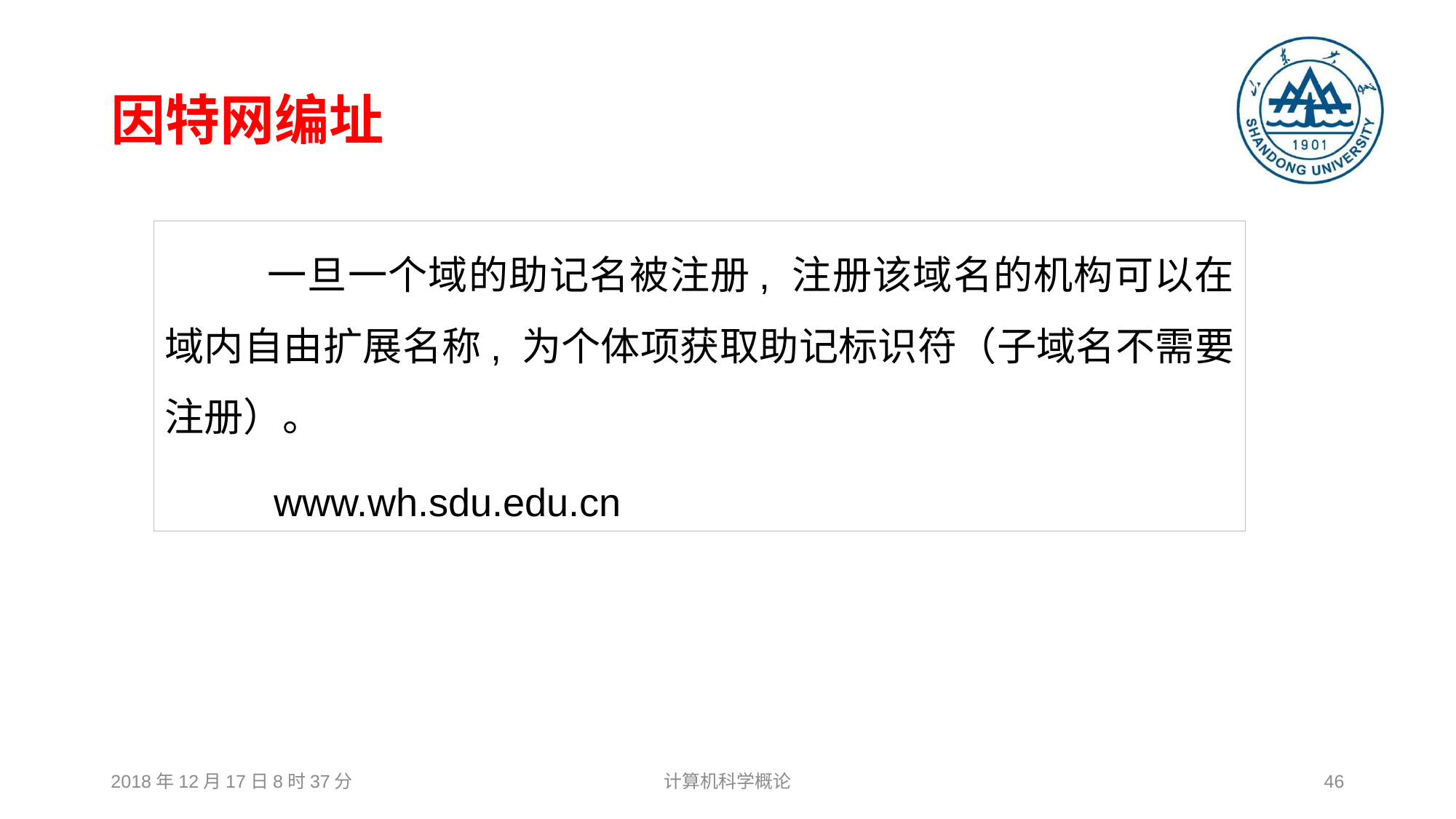

# 因特网编址
	一旦一个域的助记名被注册, 注册该域名的机构可以在域内自由扩展名称, 为个体项获取助记标识符（子域名不需要注册）。
          www.wh.sdu.edu.cn
2018年12月17日8时37分
计算机科学概论
46